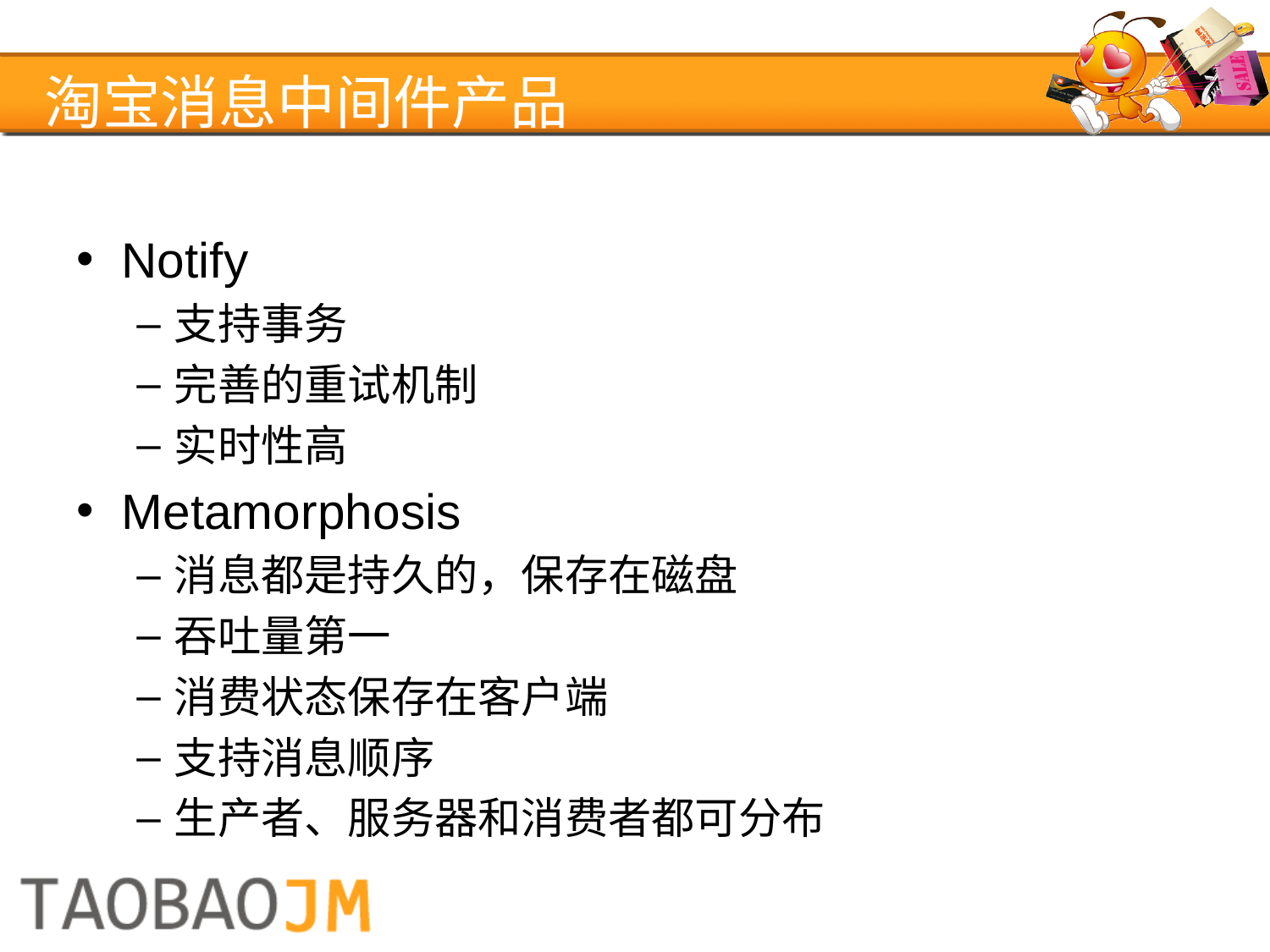

# 淘宝消息中间件产品
Notify
支持事务
完善的重试机制
实时性高
Metamorphosis
消息都是持久的，保存在磁盘
吞吐量第一
消费状态保存在客户端
支持消息顺序
生产者、服务器和消费者都可分布